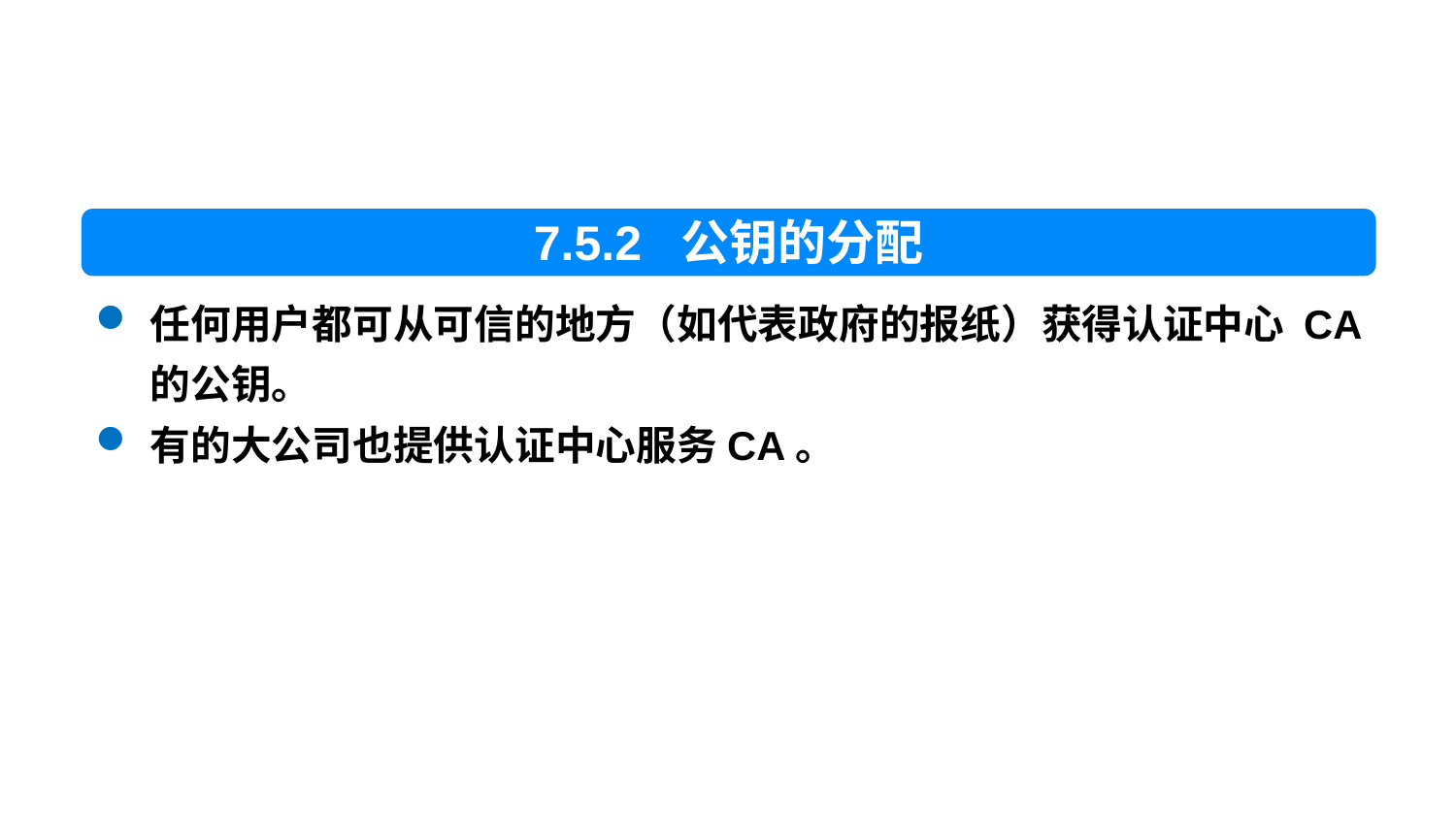

7.5.2  公钥的分配

任何用户都可从可信的地方（如代表政府的报纸）获得认证中心 CA 的公钥。
有的大公司也提供认证中心服务CA。
62